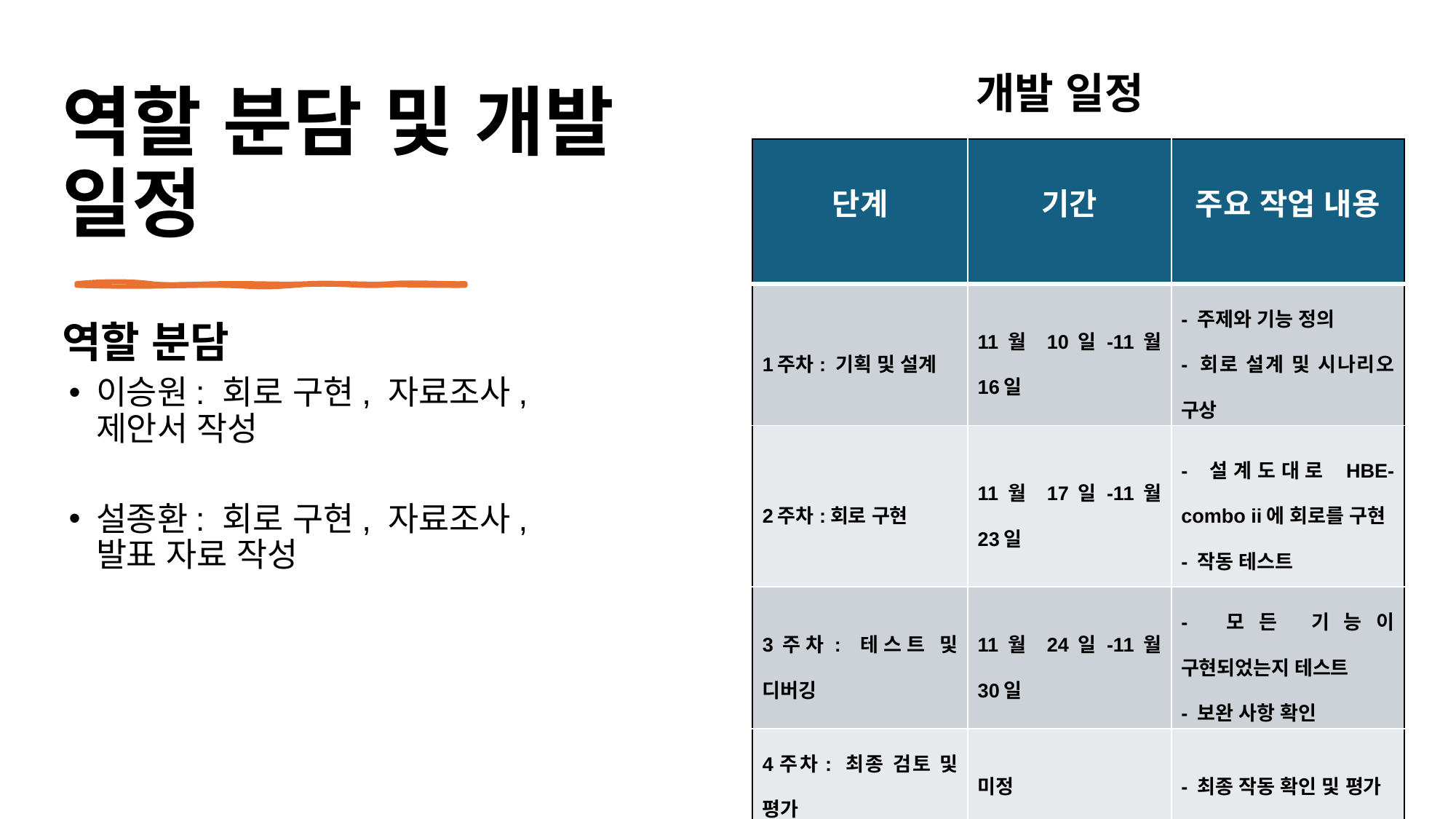

개발 일정
# 역할 분담 및 개발 일정
| 단계 | 기간 | 주요 작업 내용 |
| --- | --- | --- |
| 1주차: 기획 및 설계 | 11월 10일-11월 16일 | - 주제와 기능 정의 - 회로 설계 및 시나리오 구상 |
| 2주차:회로 구현 | 11월 17일-11월 23일 | - 설계도대로 HBE-combo ii에 회로를 구현 - 작동 테스트 |
| 3주차: 테스트 및 디버깅 | 11월 24일-11월 30일 | - 모든 기능이 구현되었는지 테스트 - 보완 사항 확인 |
| 4주차: 최종 검토 및 평가 | 미정 | - 최종 작동 확인 및 평가 |

역할 분담
이승원: 회로 구현, 자료조사, 제안서 작성

설종환: 회로 구현, 자료조사, 발표 자료 작성